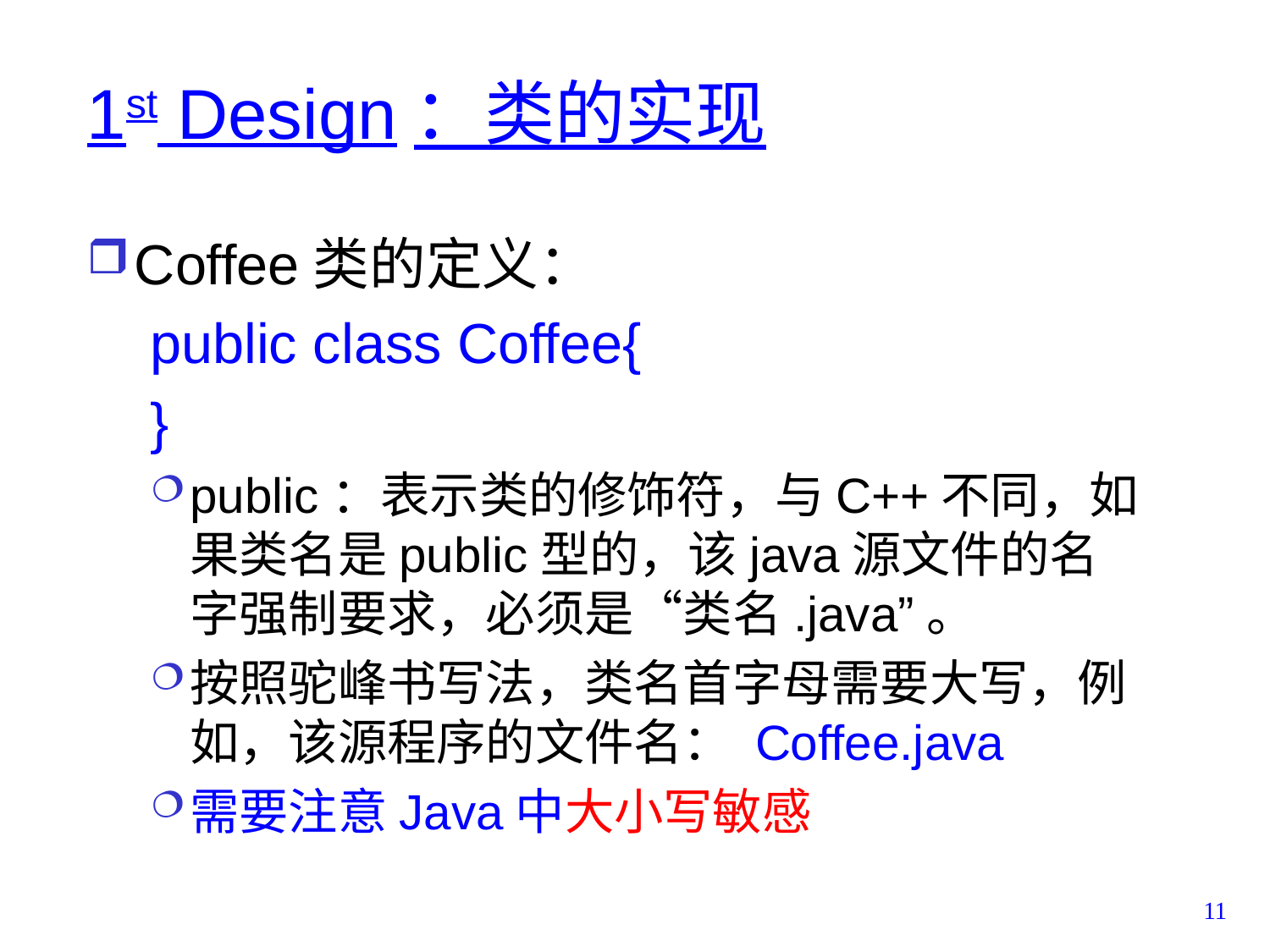

# 1st Design：类的实现
Coffee类的定义：
public class Coffee{
}
public：表示类的修饰符，与C++不同，如果类名是public型的，该java源文件的名字强制要求，必须是“类名.java”。
按照驼峰书写法，类名首字母需要大写，例如，该源程序的文件名： Coffee.java
需要注意Java中大小写敏感
11